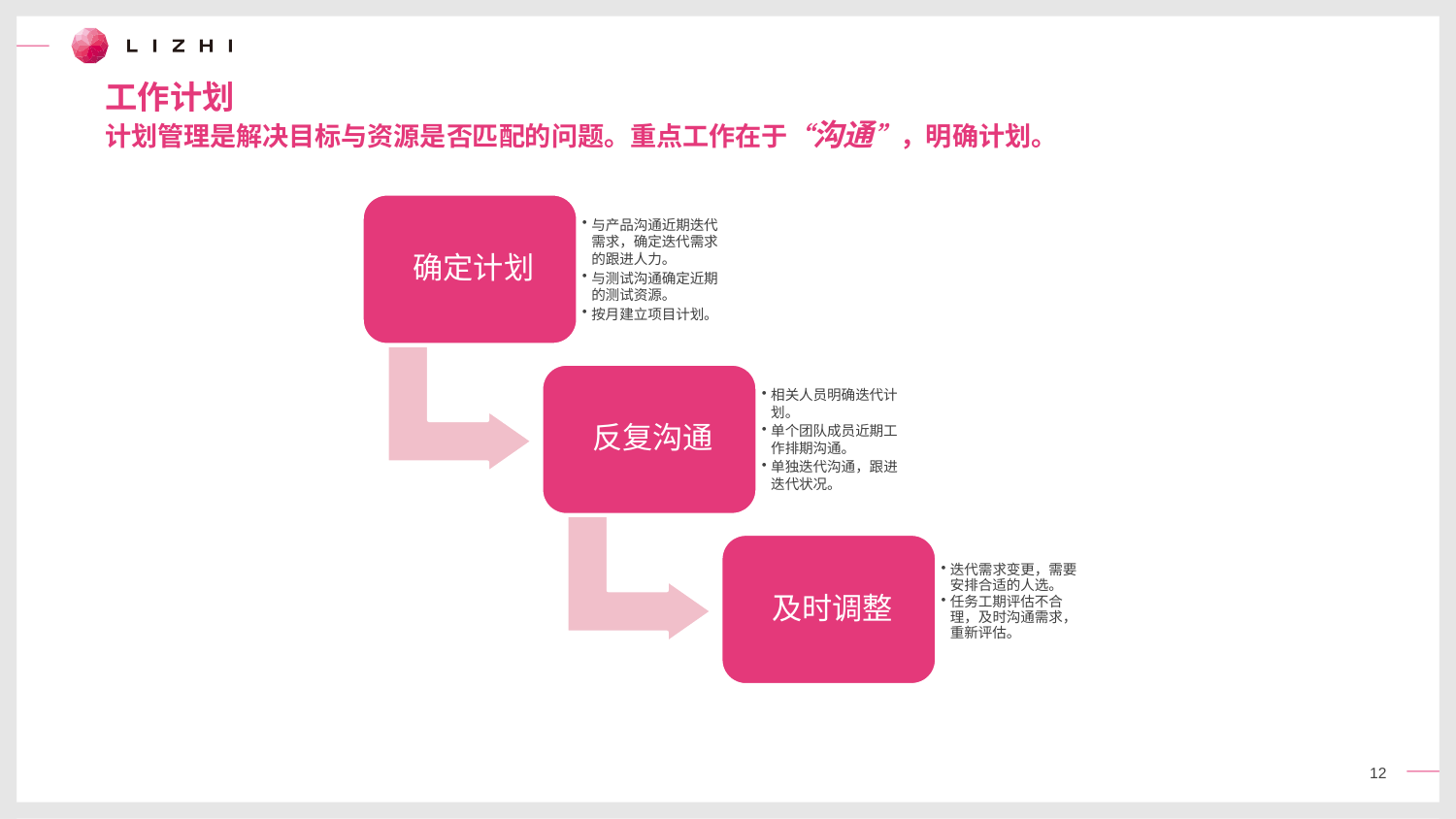

工作计划
计划管理是解决目标与资源是否匹配的问题。重点工作在于“沟通”，明确计划。
确定计划
与产品沟通近期迭代需求，确定迭代需求的跟进人力。
与测试沟通确定近期的测试资源。
按月建立项目计划。
反复沟通
相关人员明确迭代计划。
单个团队成员近期工作排期沟通。
单独迭代沟通，跟进迭代状况。
及时调整
迭代需求变更，需要安排合适的人选。
任务工期评估不合理，及时沟通需求，重新评估。

12